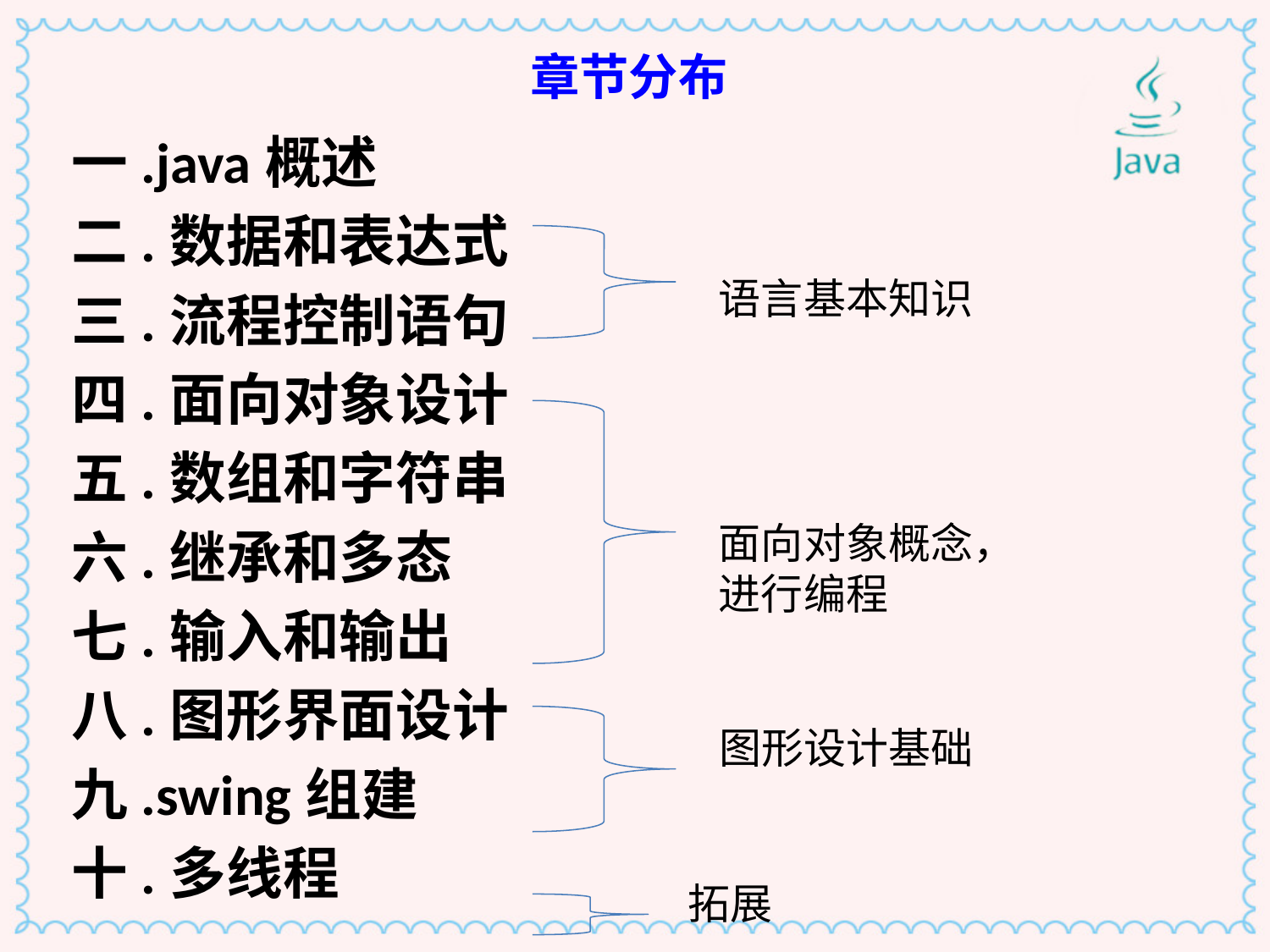

# 章节分布
一.java概述
二.数据和表达式
三.流程控制语句
四.面向对象设计
五.数组和字符串
六.继承和多态
七.输入和输出
八.图形界面设计
九.swing组建
十.多线程

语言基本知识

面向对象概念，进行编程

图形设计基础
拓展